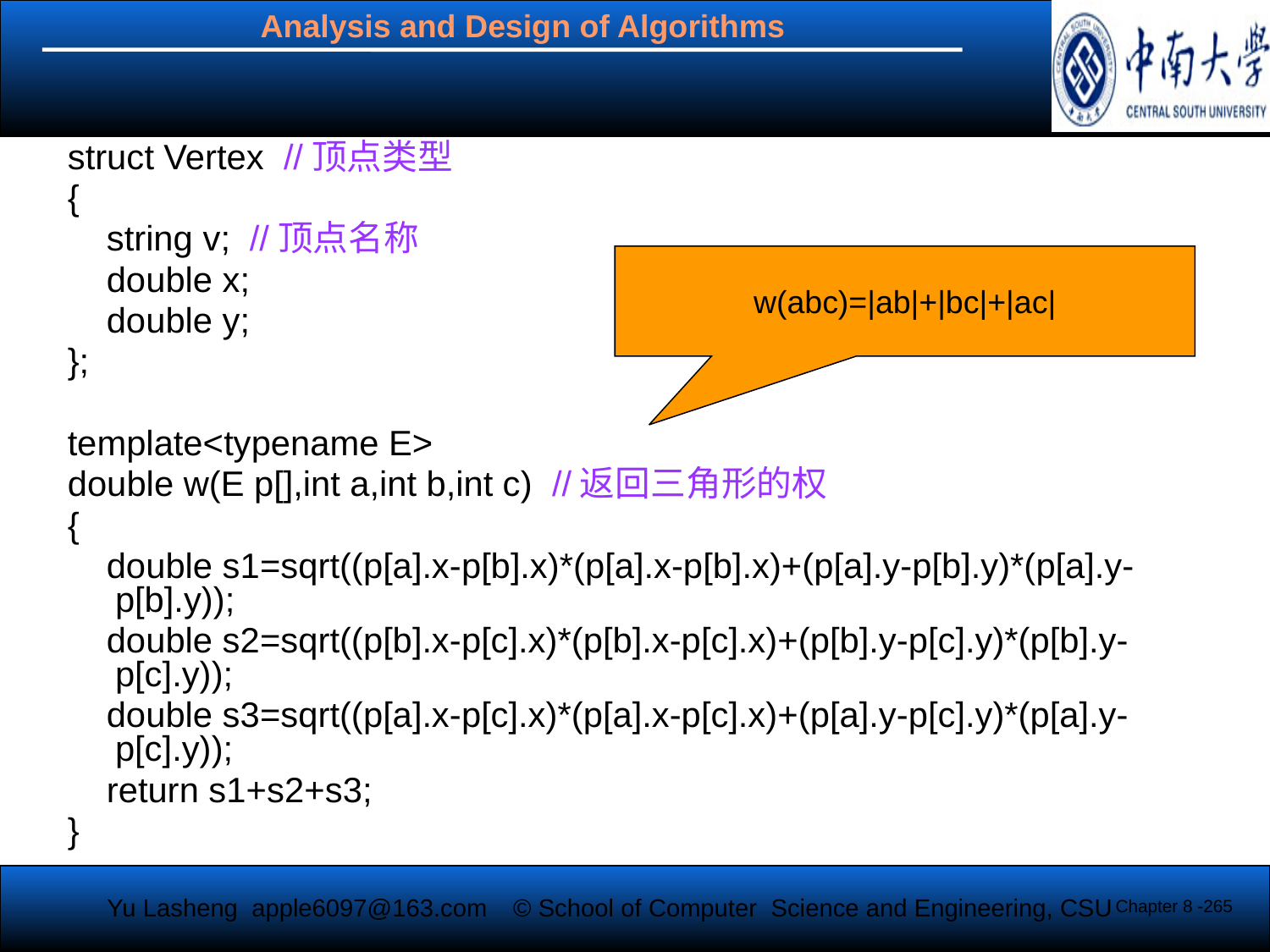

struct Vertex  //顶点类型
{
    string v;  //顶点名称
    double x;
    double y;
};

template<typename E>
double w(E p[],int a,int b,int c)  //返回三角形的权
{
    double s1=sqrt((p[a].x-p[b].x)*(p[a].x-p[b].x)+(p[a].y-p[b].y)*(p[a].y-p[b].y));
    double s2=sqrt((p[b].x-p[c].x)*(p[b].x-p[c].x)+(p[b].y-p[c].y)*(p[b].y-p[c].y));
    double s3=sqrt((p[a].x-p[c].x)*(p[a].x-p[c].x)+(p[a].y-p[c].y)*(p[a].y-p[c].y));
    return s1+s2+s3;
}
w(abc)=|ab|+|bc|+|ac|
Chapter 8 -265